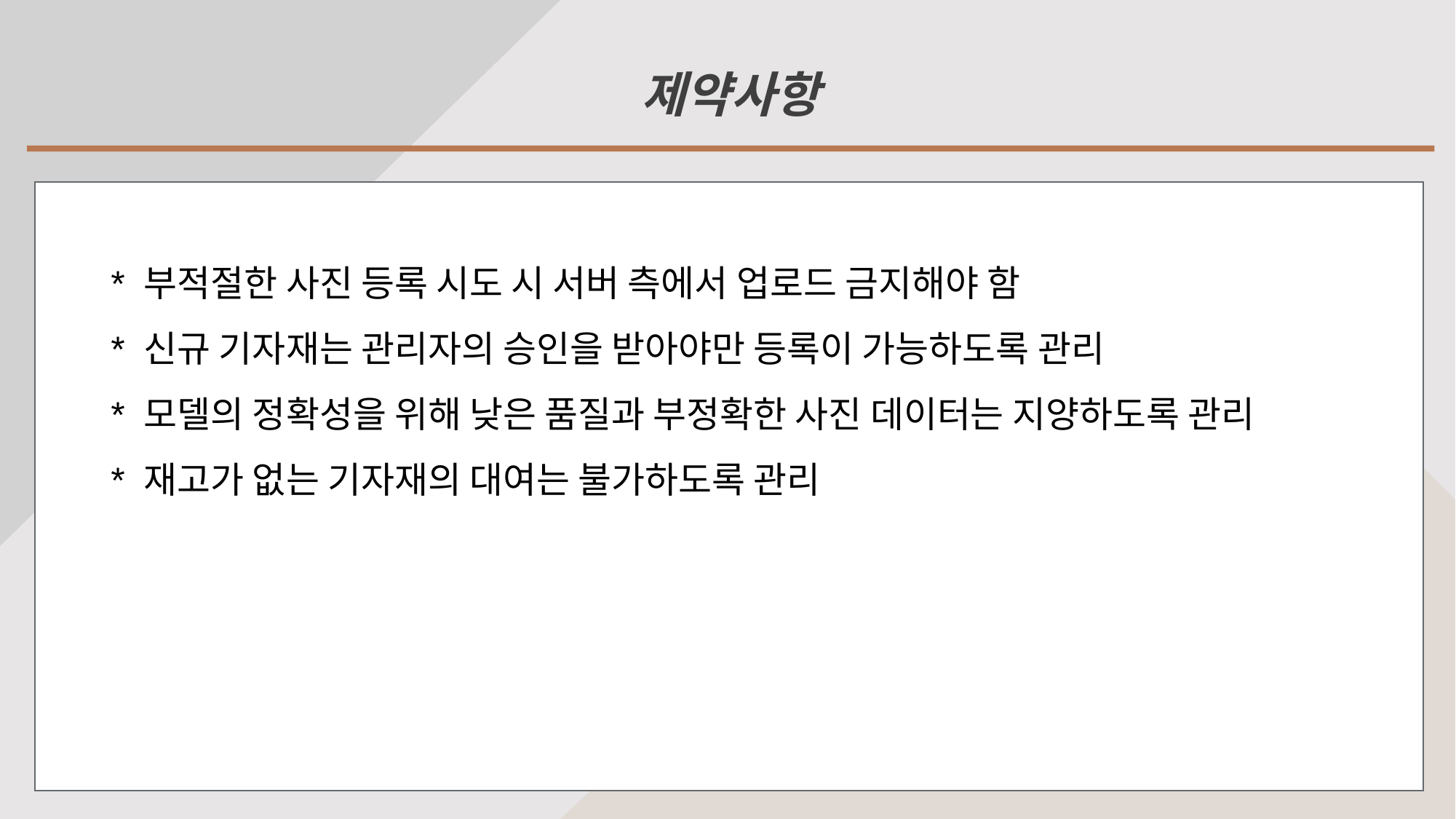

제약사항

* 부적절한 사진 등록 시도 시 서버 측에서 업로드 금지해야 함
* 신규 기자재는 관리자의 승인을 받아야만 등록이 가능하도록 관리
* 모델의 정확성을 위해 낮은 품질과 부정확한 사진 데이터는 지양하도록 관리
* 재고가 없는 기자재의 대여는 불가하도록 관리